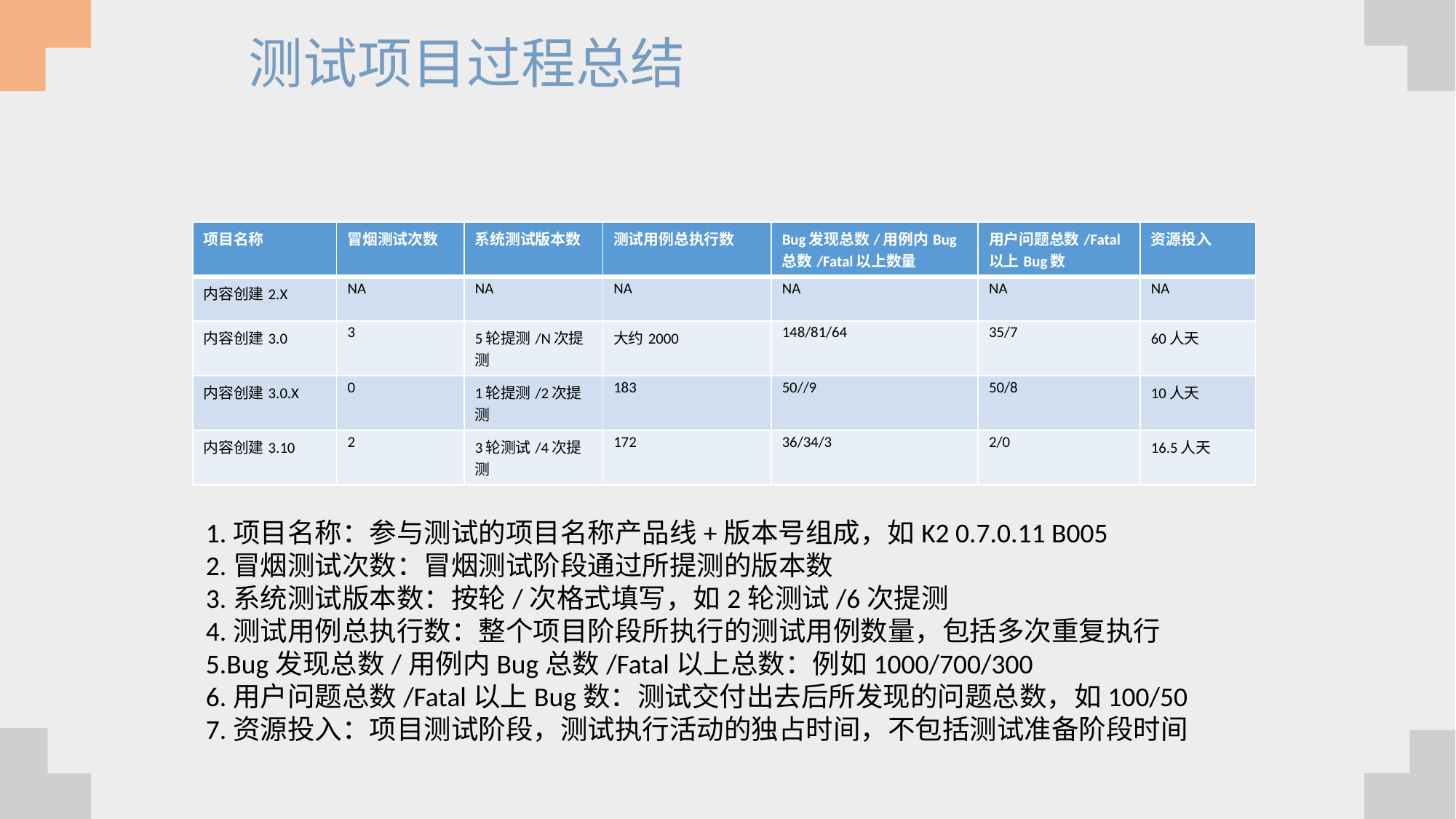

测试项目过程总结
| 项目名称 | 冒烟测试次数 | 系统测试版本数 | 测试用例总执行数 | Bug发现总数/用例内Bug总数/Fatal以上数量 | 用户问题总数/Fatal以上Bug数 | 资源投入 |
| --- | --- | --- | --- | --- | --- | --- |
| 内容创建2.X | NA | NA | NA | NA | NA | NA |
| 内容创建3.0 | 3 | 5轮提测/N次提测 | 大约2000 | 148/81/64 | 35/7 | 60人天 |
| 内容创建3.0.X | 0 | 1轮提测/2次提测 | 183 | 50//9 | 50/8 | 10人天 |
| 内容创建3.10 | 2 | 3轮测试/4次提测 | 172 | 36/34/3 | 2/0 | 16.5人天 |
1.项目名称：参与测试的项目名称产品线+版本号组成，如K2 0.7.0.11 B005
2.冒烟测试次数：冒烟测试阶段通过所提测的版本数
3.系统测试版本数：按轮/次格式填写，如2轮测试/6次提测
4.测试用例总执行数：整个项目阶段所执行的测试用例数量，包括多次重复执行
5.Bug发现总数/用例内Bug总数/Fatal以上总数：例如1000/700/300
6.用户问题总数/Fatal以上Bug数：测试交付出去后所发现的问题总数，如100/50
7.资源投入：项目测试阶段，测试执行活动的独占时间，不包括测试准备阶段时间